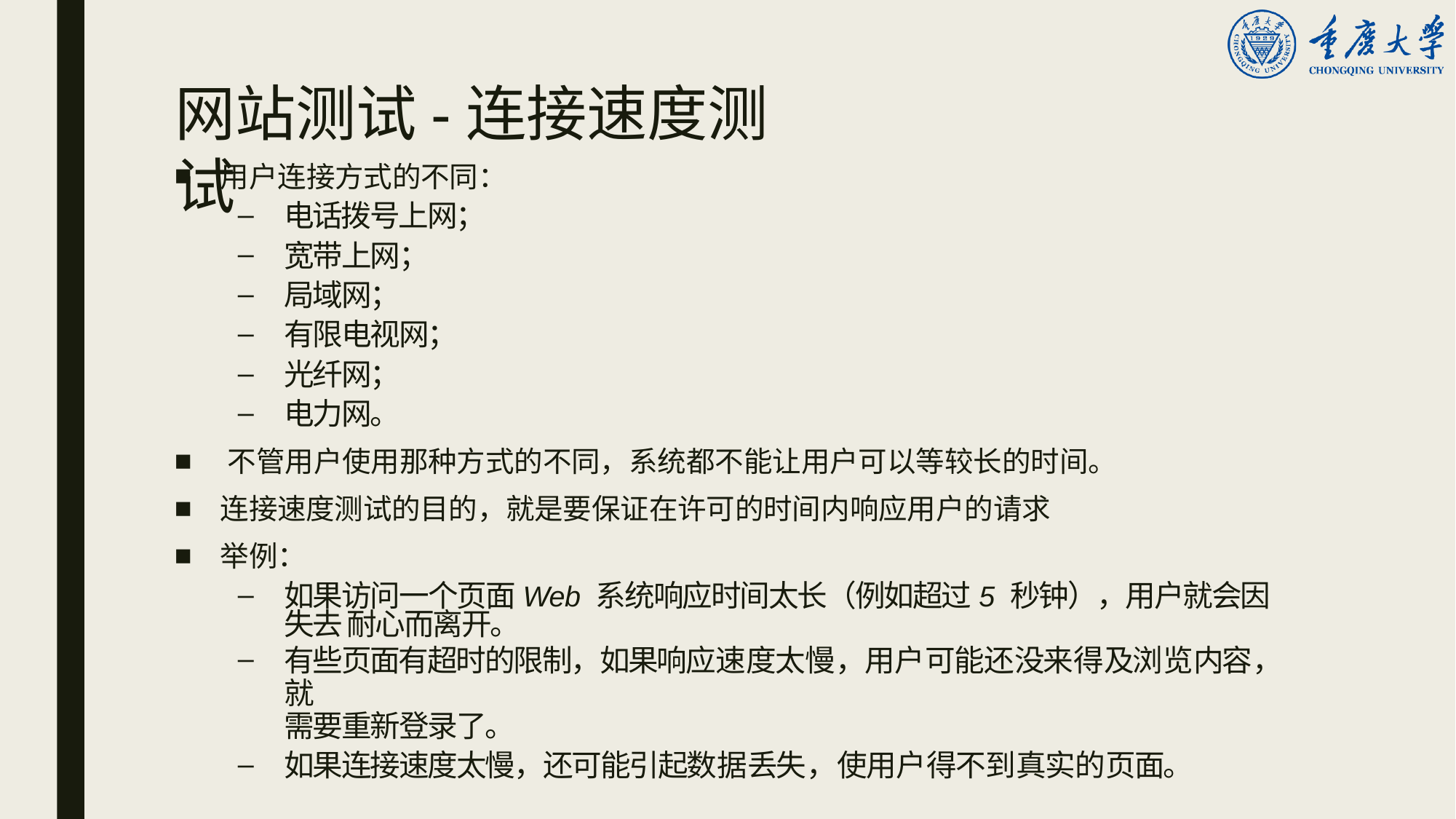

# 网站测试-连接速度测试
用户连接方式的不同：
电话拨号上网；
宽带上网；
局域网；
有限电视网；
光纤网；
电力网。
不管用户使用那种方式的不同，系统都不能让用户可以等较长的时间。
连接速度测试的目的，就是要保证在许可的时间内响应用户的请求
举例：
如果访问一个页面Web 系统响应时间太长（例如超过5 秒钟），用户就会因失去 耐心而离开。
有些页面有超时的限制，如果响应速度太慢，用户可能还没来得及浏览内容，就
需要重新登录了。
如果连接速度太慢，还可能引起数据丢失，使用户得不到真实的页面。